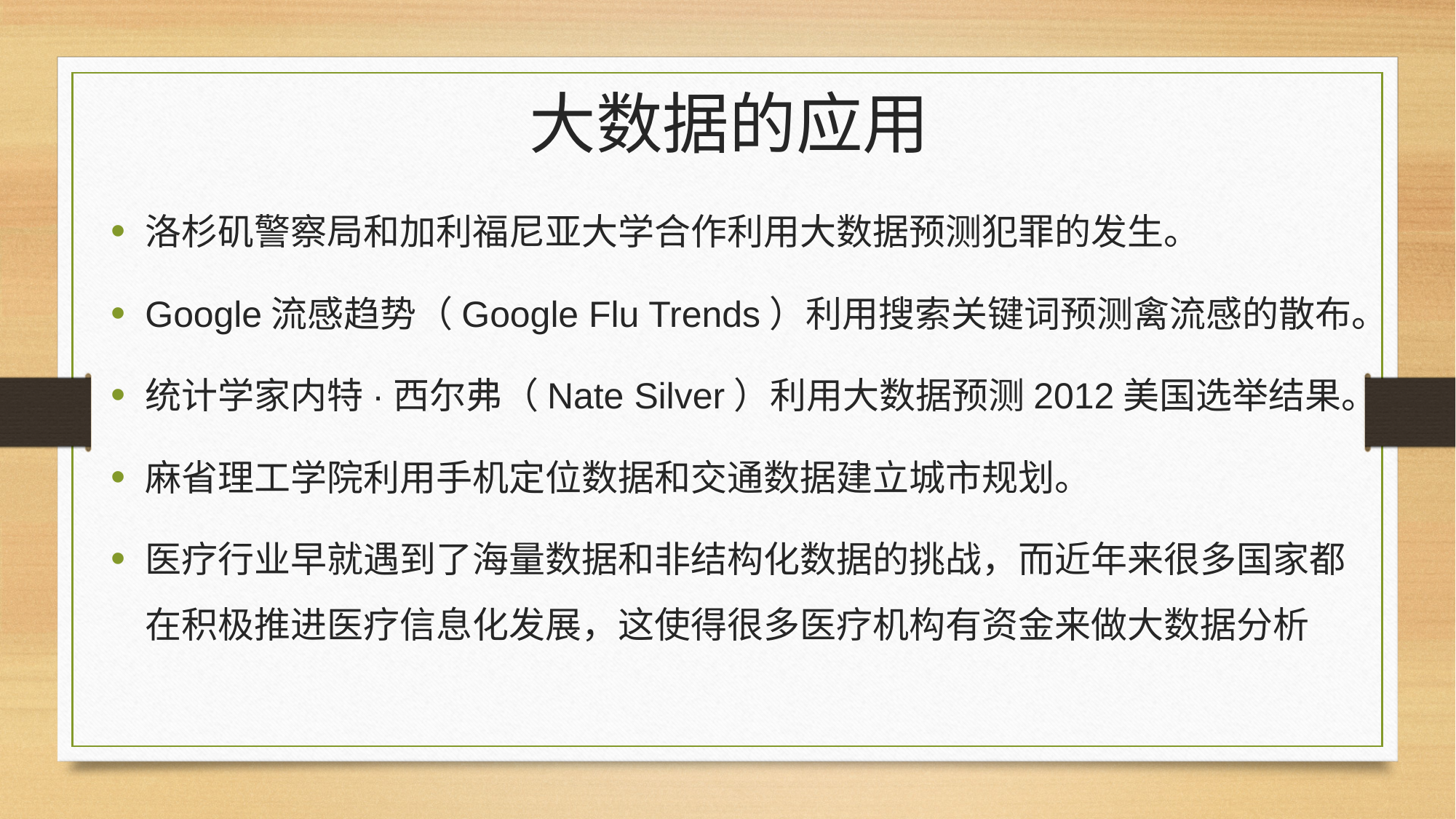

# 大数据的应用
洛杉矶警察局和加利福尼亚大学合作利用大数据预测犯罪的发生。
Google流感趋势（Google Flu Trends）利用搜索关键词预测禽流感的散布。
统计学家内特·西尔弗（Nate Silver）利用大数据预测2012美国选举结果。
麻省理工学院利用手机定位数据和交通数据建立城市规划。
医疗行业早就遇到了海量数据和非结构化数据的挑战，而近年来很多国家都在积极推进医疗信息化发展，这使得很多医疗机构有资金来做大数据分析